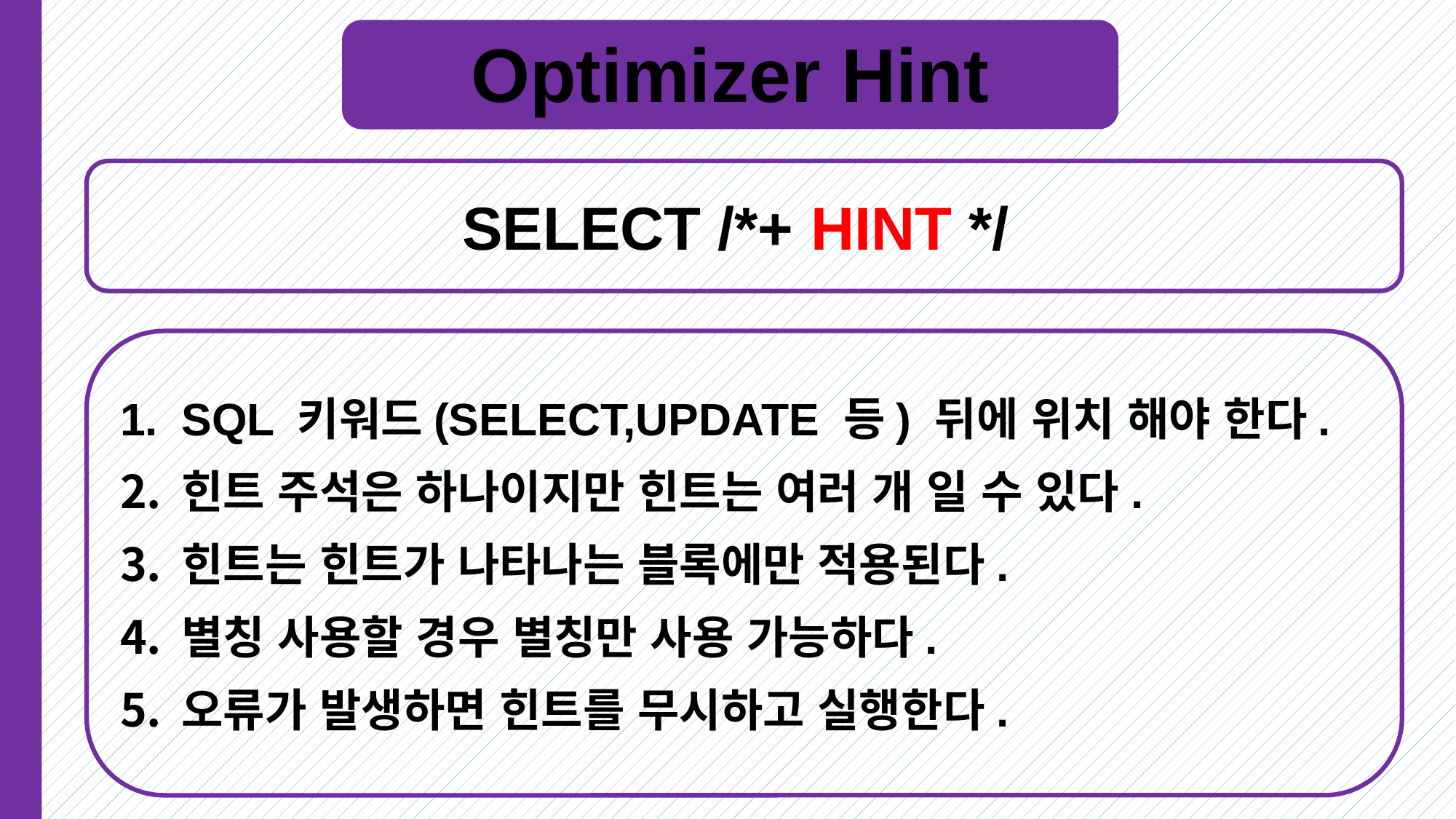

Optimizer Hint
SELECT /*+ HINT */
SQL 키워드(SELECT,UPDATE 등) 뒤에 위치 해야 한다.
힌트 주석은 하나이지만 힌트는 여러 개 일 수 있다.
힌트는 힌트가 나타나는 블록에만 적용된다.
별칭 사용할 경우 별칭만 사용 가능하다.
오류가 발생하면 힌트를 무시하고 실행한다.